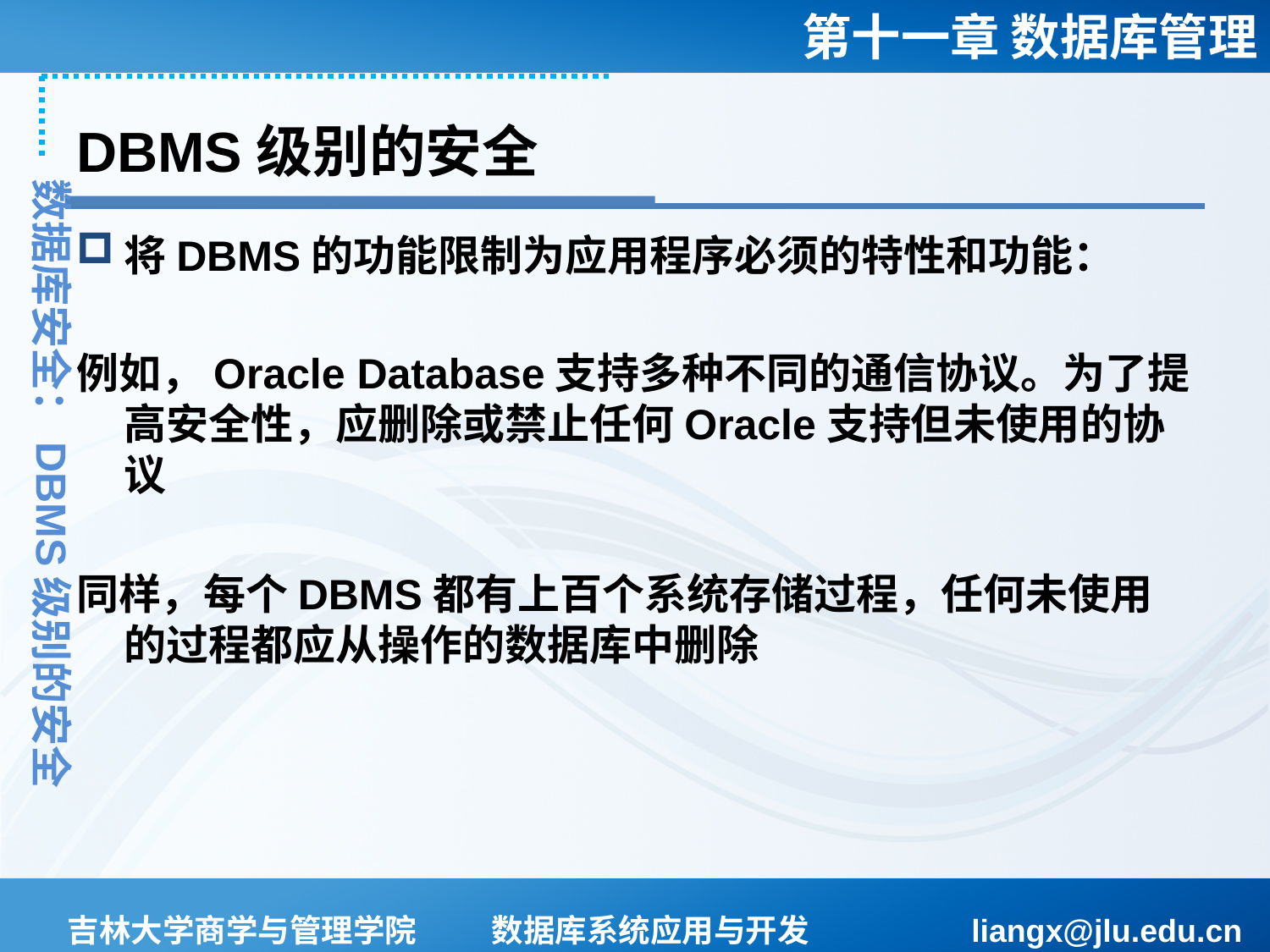

# DBMS级别的安全
数据库安全：DBMS级别的安全
将DBMS的功能限制为应用程序必须的特性和功能：

例如，Oracle Database支持多种不同的通信协议。为了提高安全性，应删除或禁止任何Oracle支持但未使用的协议

同样，每个DBMS都有上百个系统存储过程，任何未使用的过程都应从操作的数据库中删除